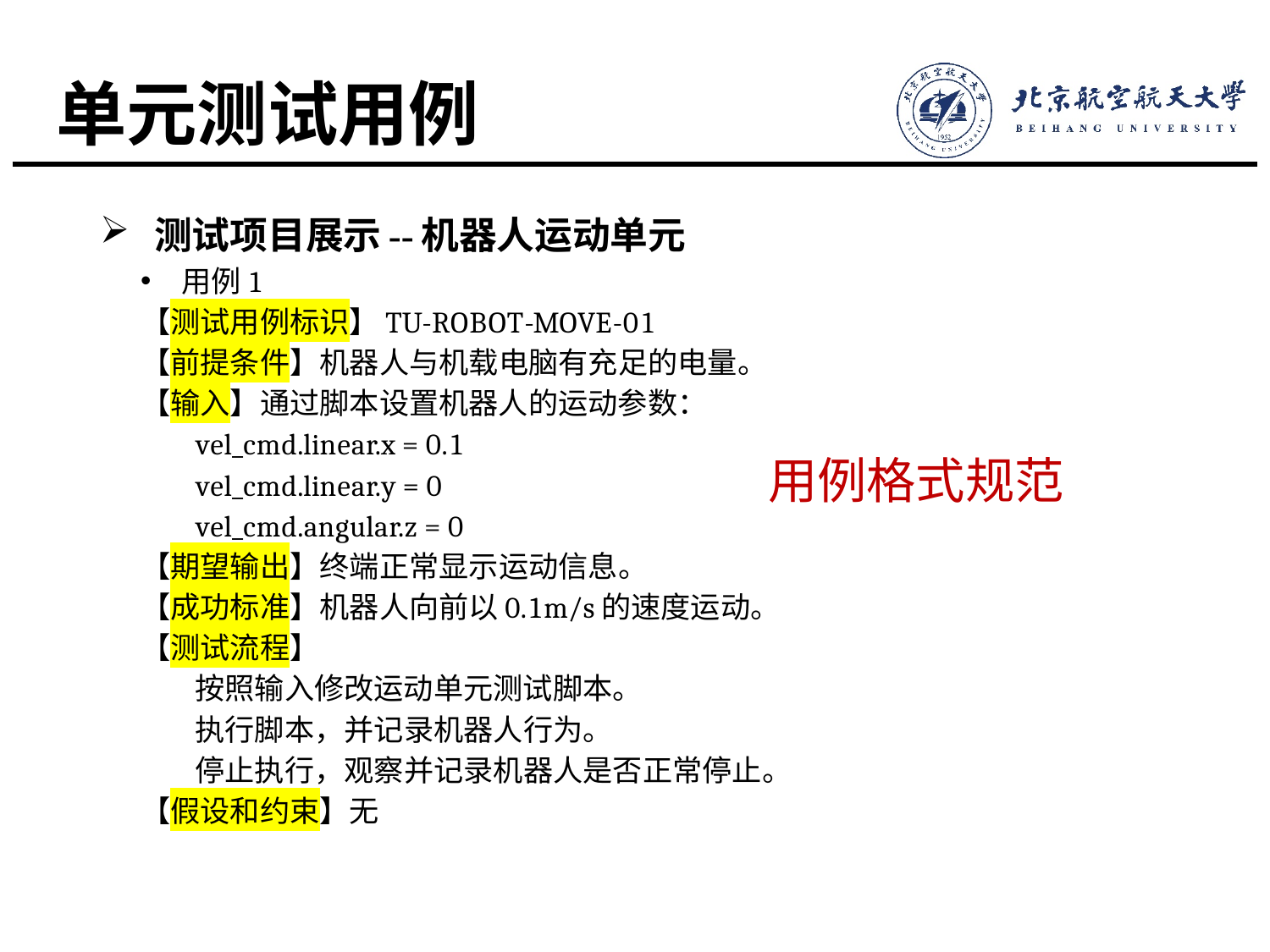

# 单元测试用例
测试项目展示--机器人运动单元
用例1
【测试用例标识】TU-ROBOT-MOVE-01
【前提条件】机器人与机载电脑有充足的电量。
【输入】通过脚本设置机器人的运动参数：
vel_cmd.linear.x = 0.1
vel_cmd.linear.y = 0
vel_cmd.angular.z = 0
【期望输出】终端正常显示运动信息。
【成功标准】机器人向前以0.1m/s的速度运动。
【测试流程】
按照输入修改运动单元测试脚本。
执行脚本，并记录机器人行为。
停止执行，观察并记录机器人是否正常停止。
【假设和约束】无
用例格式规范
19